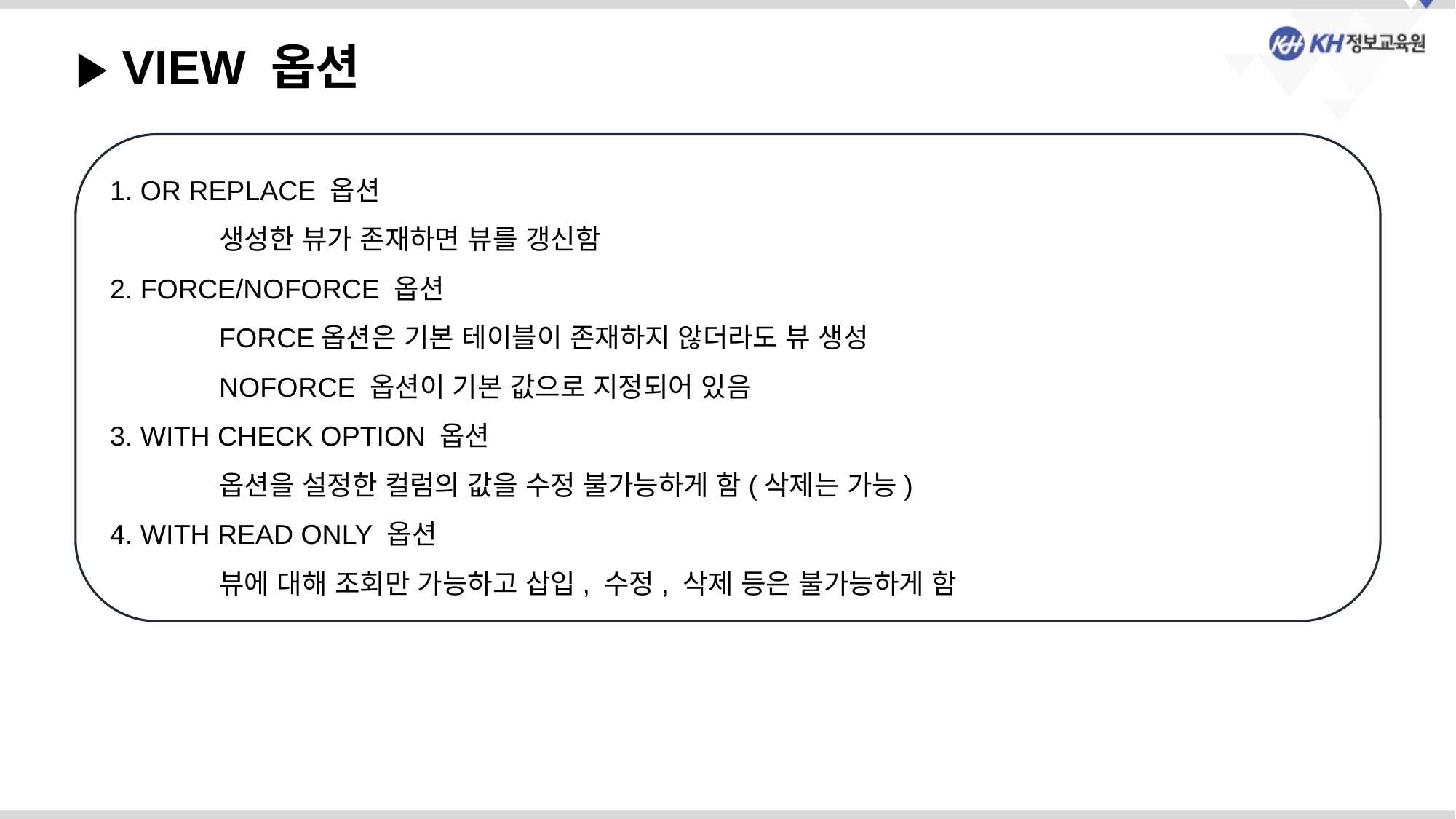

▶ VIEW 옵션
1. OR REPLACE 옵션
	생성한 뷰가 존재하면 뷰를 갱신함
2. FORCE/NOFORCE 옵션
	FORCE옵션은 기본 테이블이 존재하지 않더라도 뷰 생성
	NOFORCE 옵션이 기본 값으로 지정되어 있음
3. WITH CHECK OPTION 옵션
	옵션을 설정한 컬럼의 값을 수정 불가능하게 함(삭제는 가능)
4. WITH READ ONLY 옵션
	뷰에 대해 조회만 가능하고 삽입, 수정, 삭제 등은 불가능하게 함